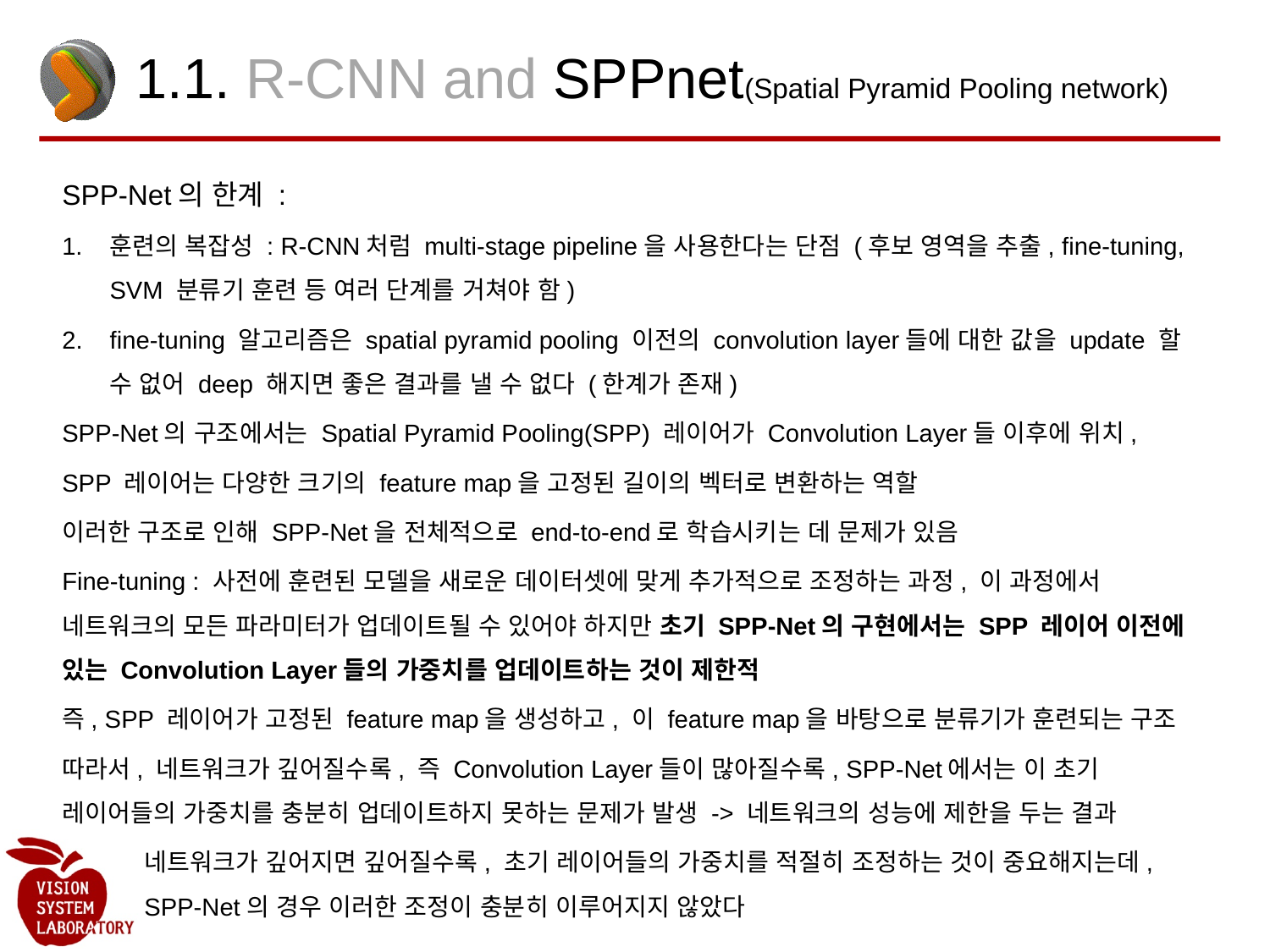

# 1.1. R-CNN and SPPnet(Spatial Pyramid Pooling network)
SPP-Net의 한계 :
훈련의 복잡성 : R-CNN처럼 multi-stage pipeline을 사용한다는 단점 (후보 영역을 추출, fine-tuning, SVM 분류기 훈련 등 여러 단계를 거쳐야 함)
fine-tuning 알고리즘은 spatial pyramid pooling 이전의 convolution layer들에 대한 값을 update 할 수 없어 deep 해지면 좋은 결과를 낼 수 없다 (한계가 존재)
SPP-Net의 구조에서는 Spatial Pyramid Pooling(SPP) 레이어가 Convolution Layer들 이후에 위치,
SPP 레이어는 다양한 크기의 feature map을 고정된 길이의 벡터로 변환하는 역할
이러한 구조로 인해 SPP-Net을 전체적으로 end-to-end로 학습시키는 데 문제가 있음
Fine-tuning : 사전에 훈련된 모델을 새로운 데이터셋에 맞게 추가적으로 조정하는 과정, 이 과정에서 네트워크의 모든 파라미터가 업데이트될 수 있어야 하지만 초기 SPP-Net의 구현에서는 SPP 레이어 이전에 있는 Convolution Layer들의 가중치를 업데이트하는 것이 제한적
즉, SPP 레이어가 고정된 feature map을 생성하고, 이 feature map을 바탕으로 분류기가 훈련되는 구조
따라서, 네트워크가 깊어질수록, 즉 Convolution Layer들이 많아질수록, SPP-Net에서는 이 초기 레이어들의 가중치를 충분히 업데이트하지 못하는 문제가 발생 -> 네트워크의 성능에 제한을 두는 결과

네트워크가 깊어지면 깊어질수록, 초기 레이어들의 가중치를 적절히 조정하는 것이 중요해지는데,
SPP-Net의 경우 이러한 조정이 충분히 이루어지지 않았다